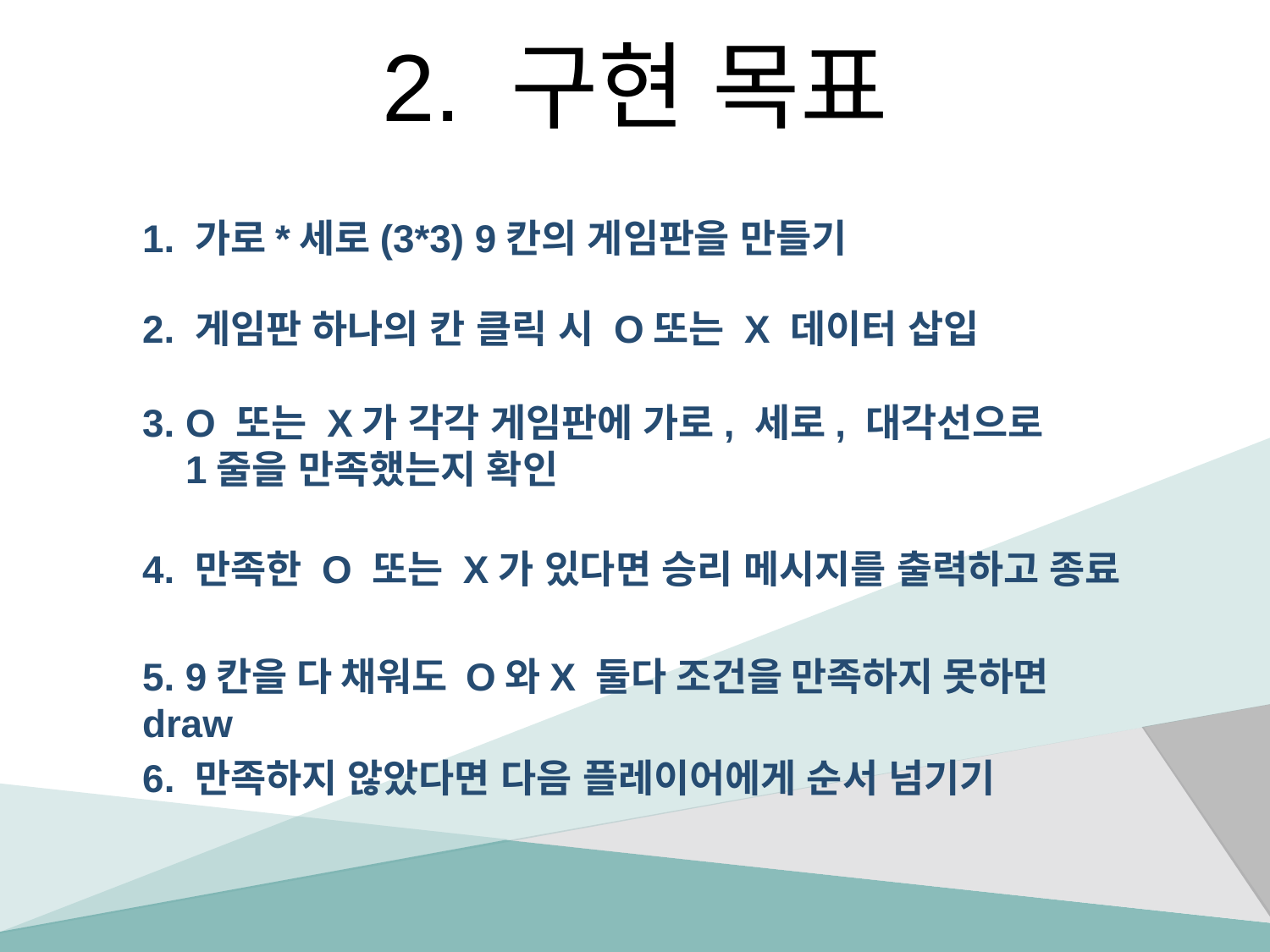

# 2. 구현 목표
1. 가로*세로(3*3) 9칸의 게임판을 만들기
2. 게임판 하나의 칸 클릭 시 O또는 X 데이터 삽입
3. O 또는 X가 각각 게임판에 가로, 세로, 대각선으로
    1줄을 만족했는지 확인
4. 만족한 O 또는 X가 있다면 승리 메시지를 출력하고 종료
5. 9칸을 다 채워도 O와X 둘다 조건을 만족하지 못하면 draw
6. 만족하지 않았다면 다음 플레이어에게 순서 넘기기